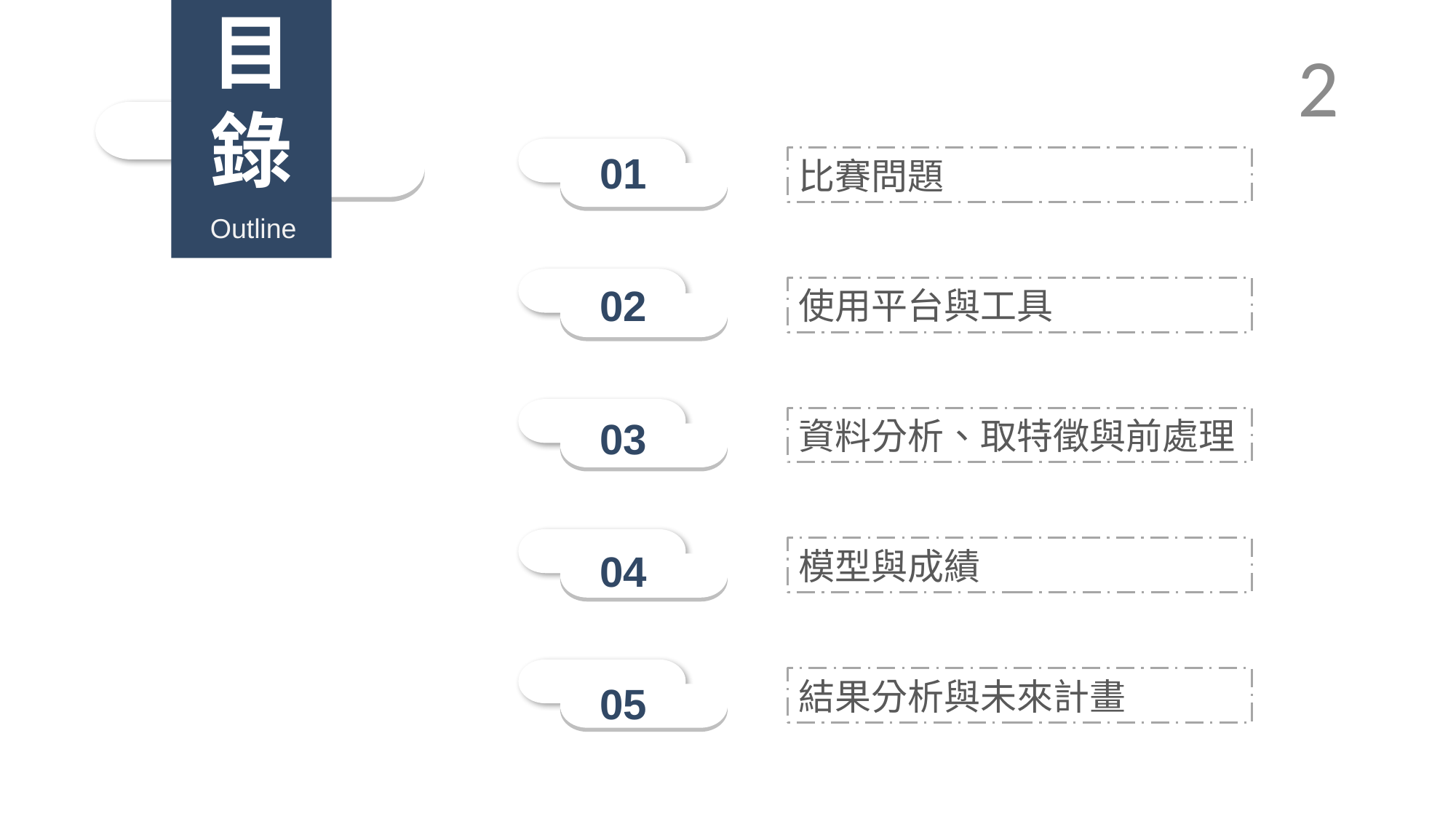

目錄
2

01
比賽問題
Outline

02
使用平台與工具

03
資料分析、取特徵與前處理

04
模型與成績

05
結果分析與未來計畫